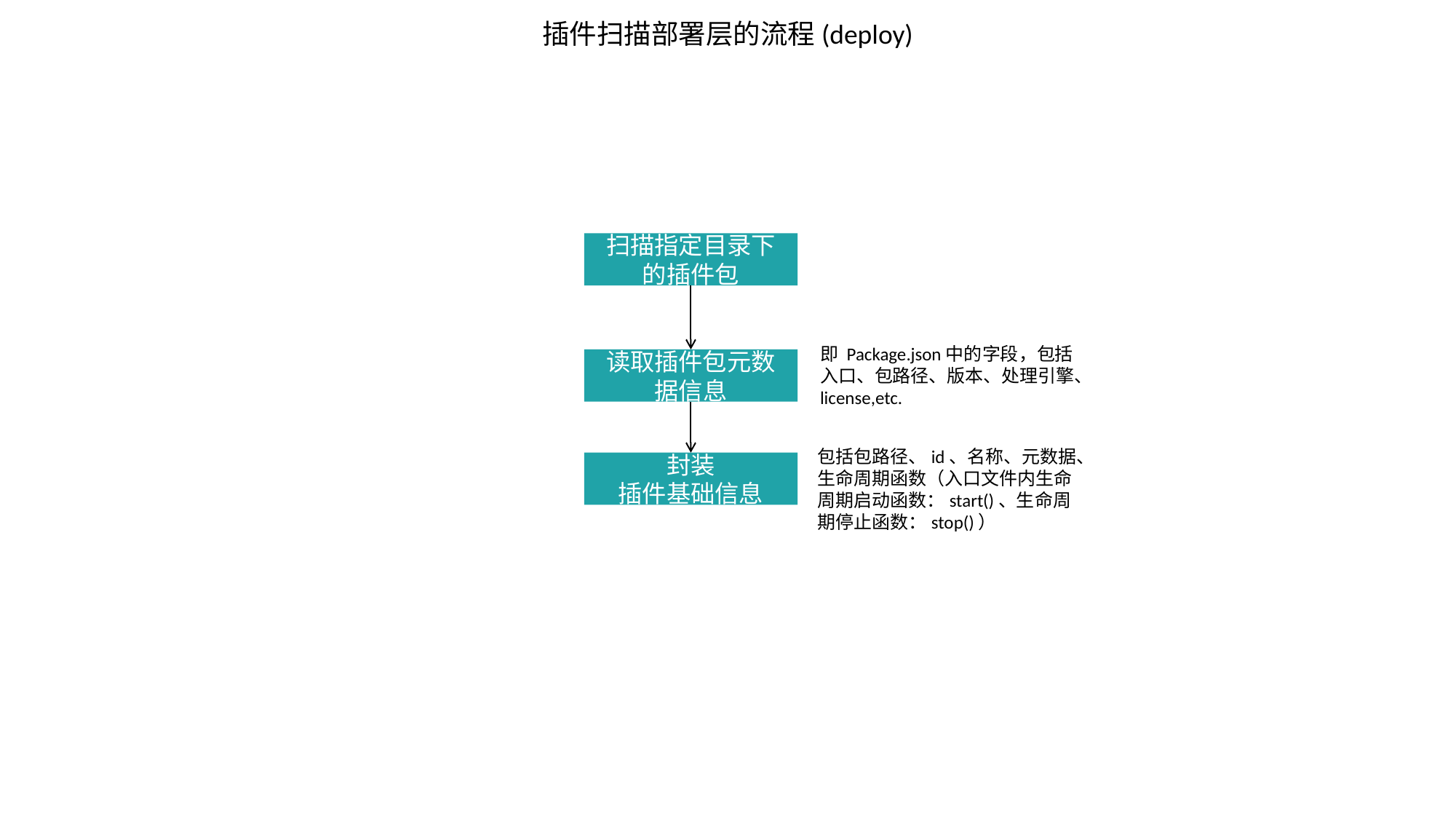

插件扫描部署层的流程(deploy)
扫描指定目录下的插件包
即 Package.json中的字段，包括入口、包路径、版本、处理引擎、license,etc.
读取插件包元数据信息
包括包路径、id、名称、元数据、生命周期函数（入口文件内生命周期启动函数：start()、生命周期停止函数：stop()）
封装
插件基础信息